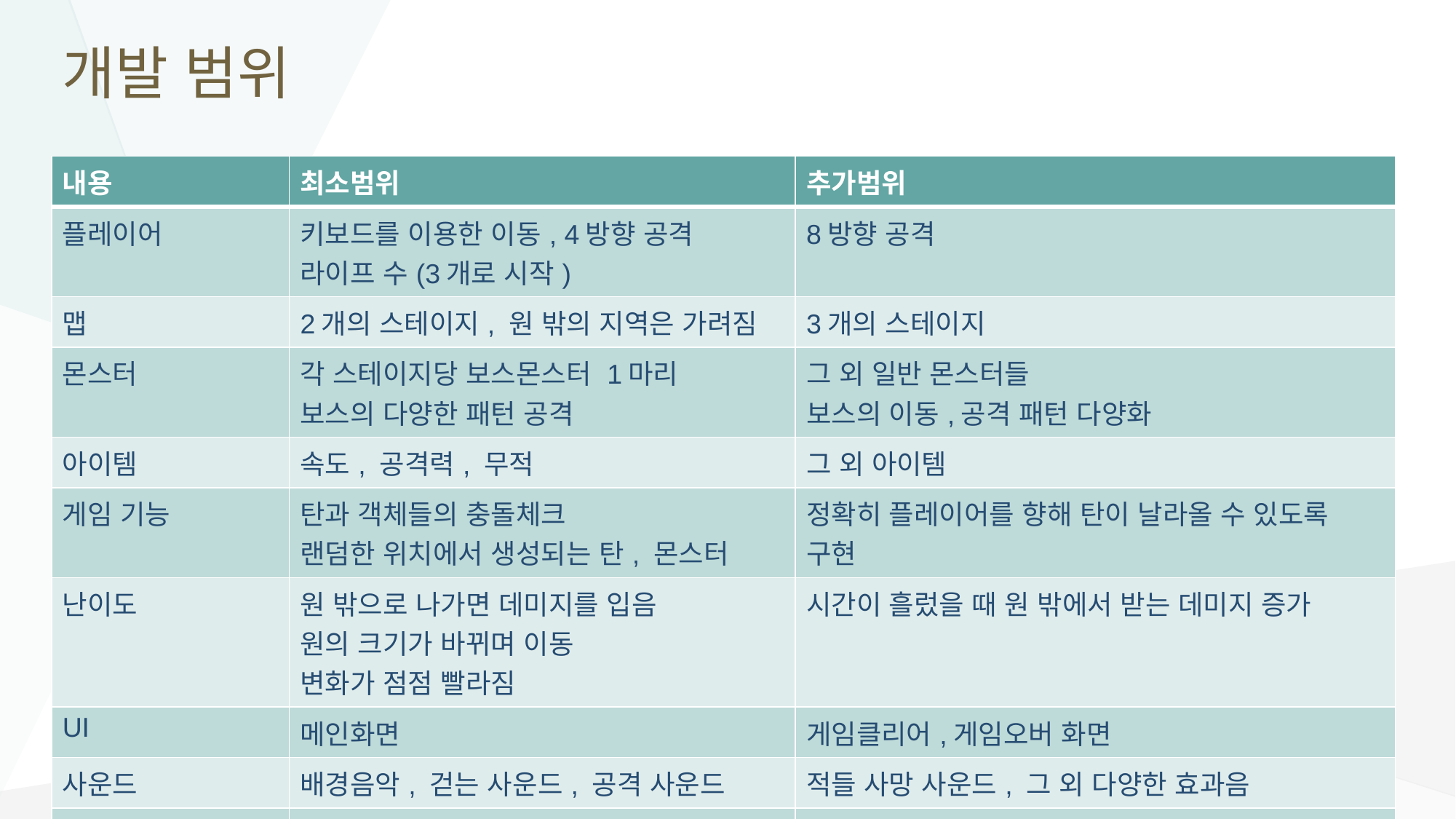

# 개발 범위
| 내용 | 최소범위 | 추가범위 |
| --- | --- | --- |
| 플레이어 | 키보드를 이용한 이동, 4방향 공격 라이프 수(3개로 시작) | 8방향 공격 |
| 맵 | 2개의 스테이지, 원 밖의 지역은 가려짐 | 3개의 스테이지 |
| 몬스터 | 각 스테이지당 보스몬스터 1마리 보스의 다양한 패턴 공격 | 그 외 일반 몬스터들 보스의 이동,공격 패턴 다양화 |
| 아이템 | 속도, 공격력, 무적 | 그 외 아이템 |
| 게임 기능 | 탄과 객체들의 충돌체크 랜덤한 위치에서 생성되는 탄, 몬스터 | 정확히 플레이어를 향해 탄이 날라올 수 있도록 구현 |
| 난이도 | 원 밖으로 나가면 데미지를 입음 원의 크기가 바뀌며 이동 변화가 점점 빨라짐 | 시간이 흘렀을 때 원 밖에서 받는 데미지 증가 |
| UI | 메인화면 | 게임클리어,게임오버 화면 |
| 사운드 | 배경음악, 걷는 사운드, 공격 사운드 | 적들 사망 사운드, 그 외 다양한 효과음 |
| 애니메이션 | 이동,조준,조준하면서 이동, 공격, 탄 등 |  |